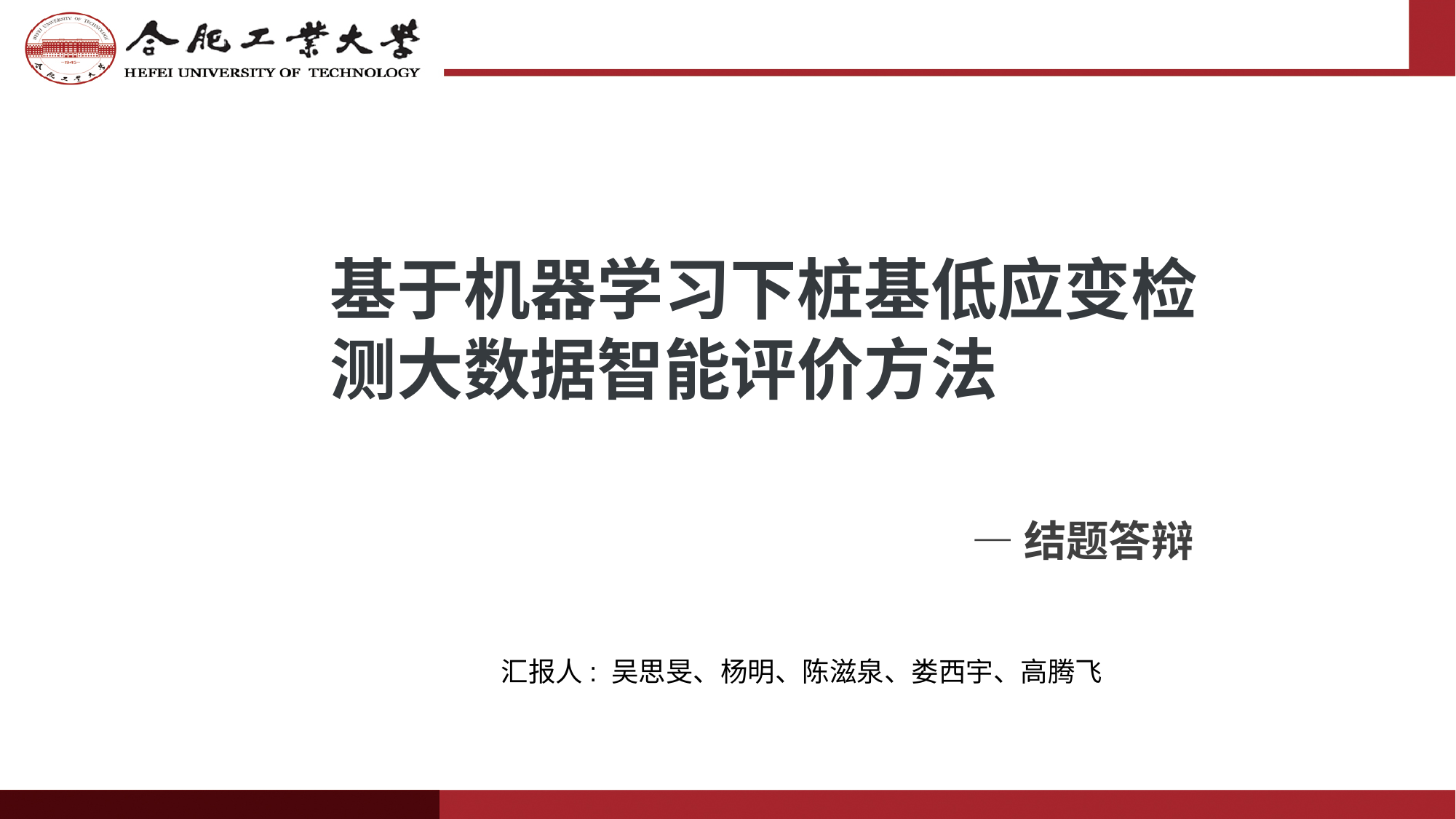

基于机器学习下桩基低应变检测大数据智能评价方法
—结题答辩
汇报人: 吴思旻、杨明、陈滋泉、娄西宇、高腾飞